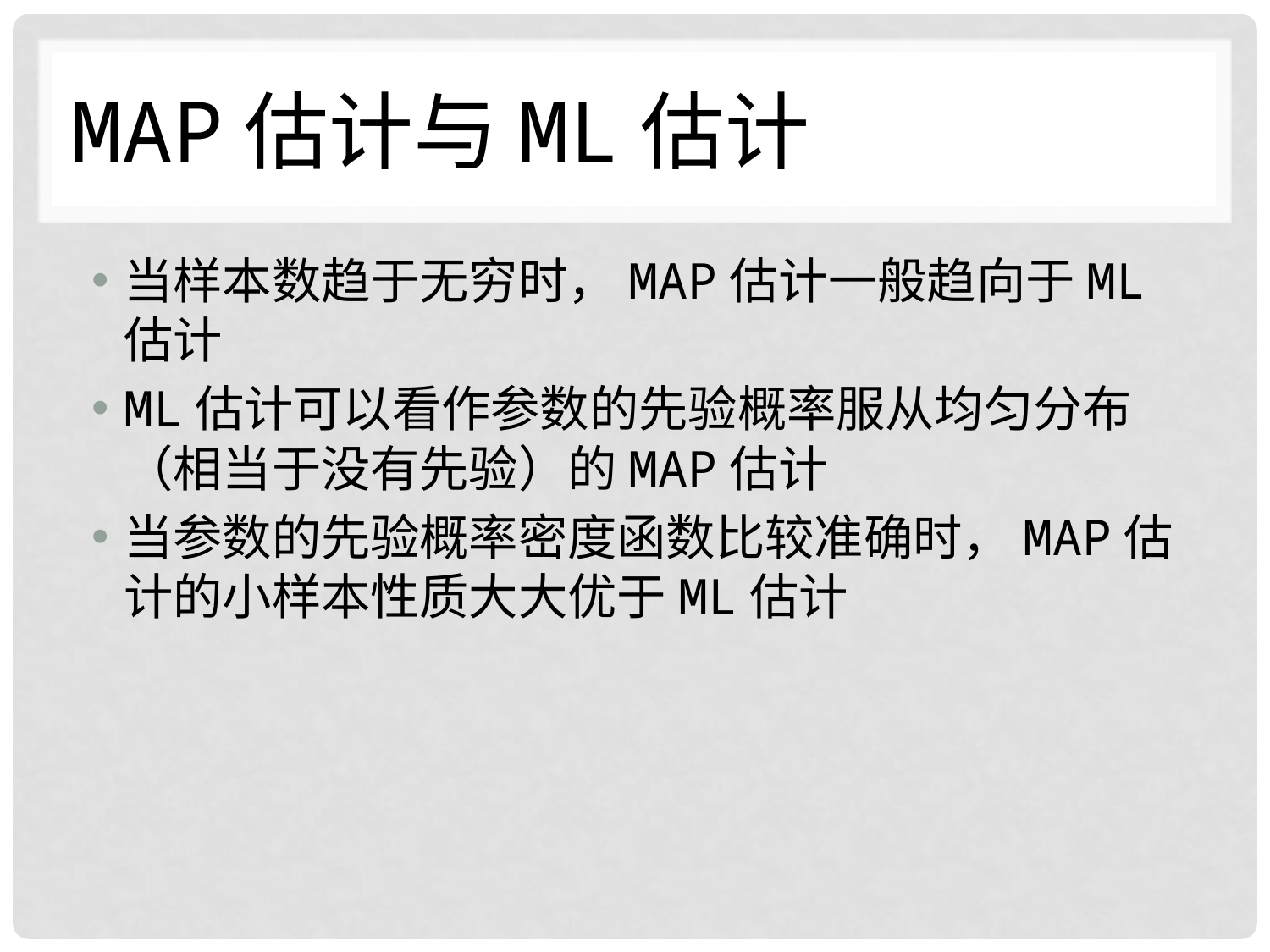

# MAP估计与ML估计

当样本数趋于无穷时，MAP估计一般趋向于ML估计
ML估计可以看作参数的先验概率服从均匀分布（相当于没有先验）的MAP估计
当参数的先验概率密度函数比较准确时，MAP估计的小样本性质大大优于ML估计